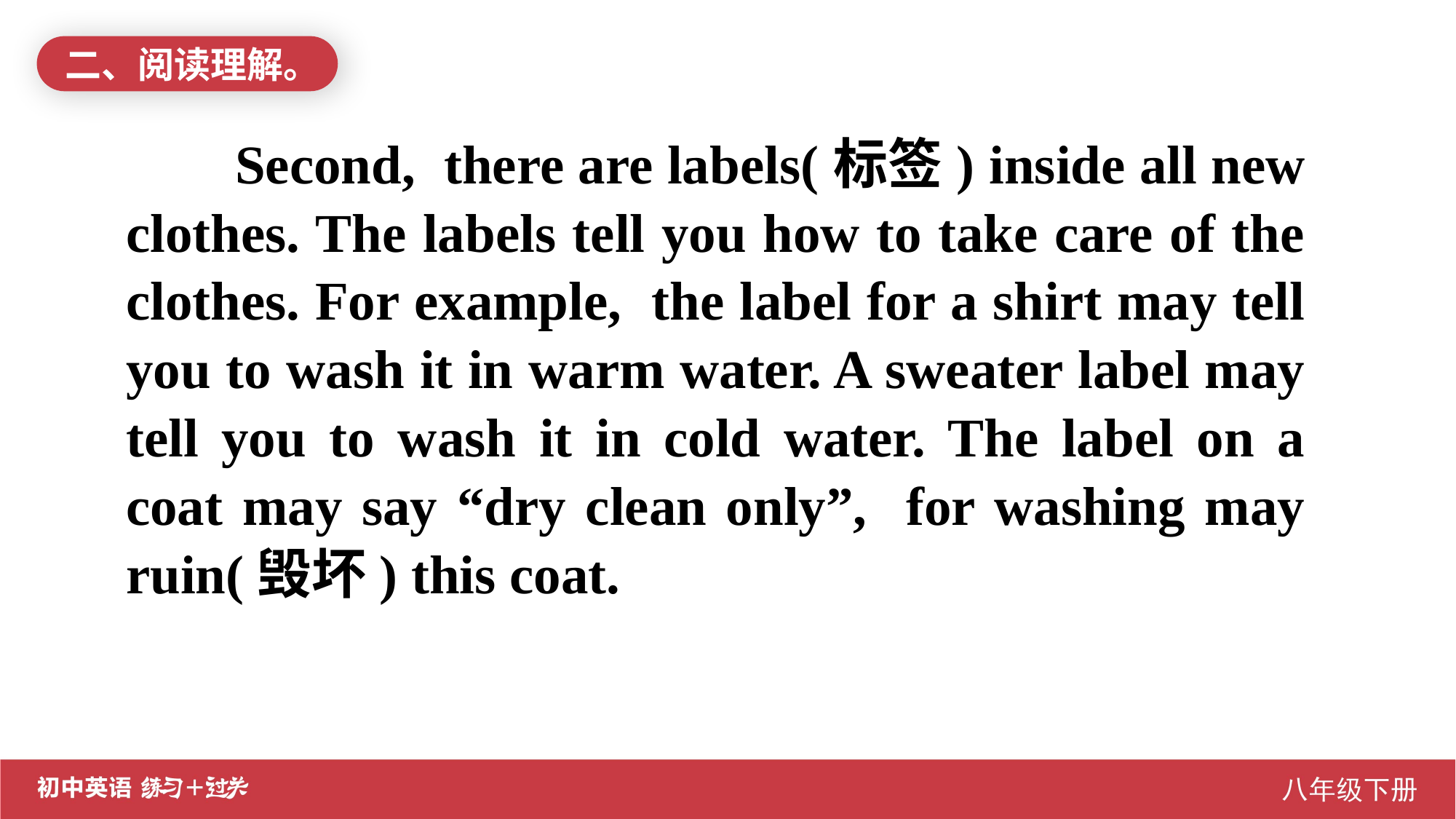

二、阅读理解。
	Second,  there are labels(标签) inside all new clothes. The labels tell you how to take care of the clothes. For example,  the label for a shirt may tell you to wash it in warm water. A sweater label may tell you to wash it in cold water. The label on a coat may say “dry clean only”,  for washing may ruin(毁坏) this coat.